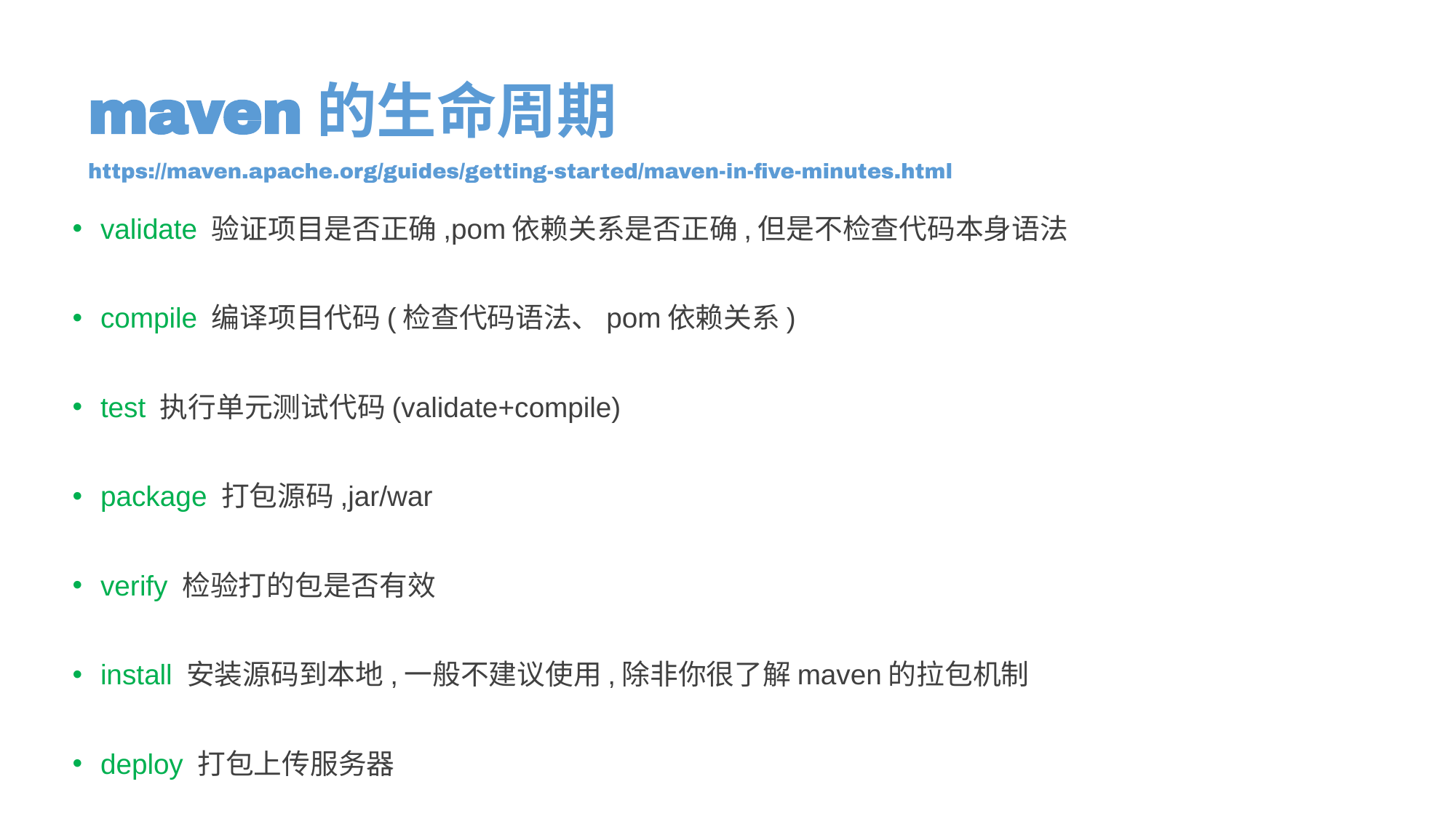

# maven的生命周期 https://maven.apache.org/guides/getting-started/maven-in-five-minutes.html

validate 验证项目是否正确,pom依赖关系是否正确,但是不检查代码本身语法

compile 编译项目代码(检查代码语法、pom依赖关系)

test 执行单元测试代码(validate+compile)

package 打包源码,jar/war

verify 检验打的包是否有效

install 安装源码到本地,一般不建议使用,除非你很了解maven的拉包机制

deploy 打包上传服务器